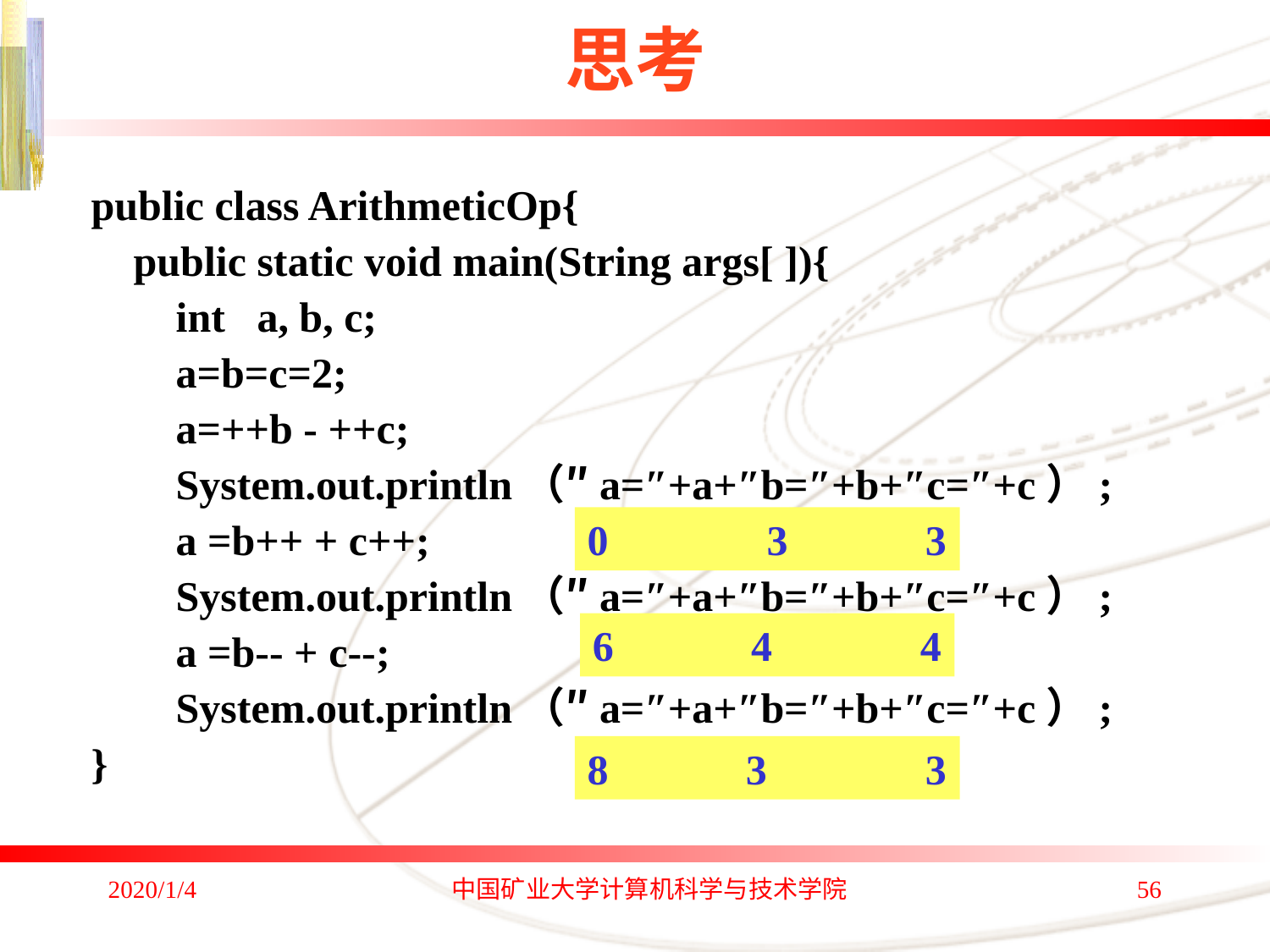

# 思考
public class ArithmeticOp{
    public static void main(String args[ ]){
        int   a, b, c;
        a=b=c=2;
        a=++b - ++c;
        System.out.println（″a=″+a+″b=″+b+″c=″+c）;
        a =b++ + c++;
        System.out.println（″a=″+a+″b=″+b+″c=″+c）;
        a =b-- + c--;
        System.out.println（″a=″+a+″b=″+b+″c=″+c）;
}
0               3             3
6             4              4
8             3               3
2020/1/4
中国矿业大学计算机科学与技术学院
56